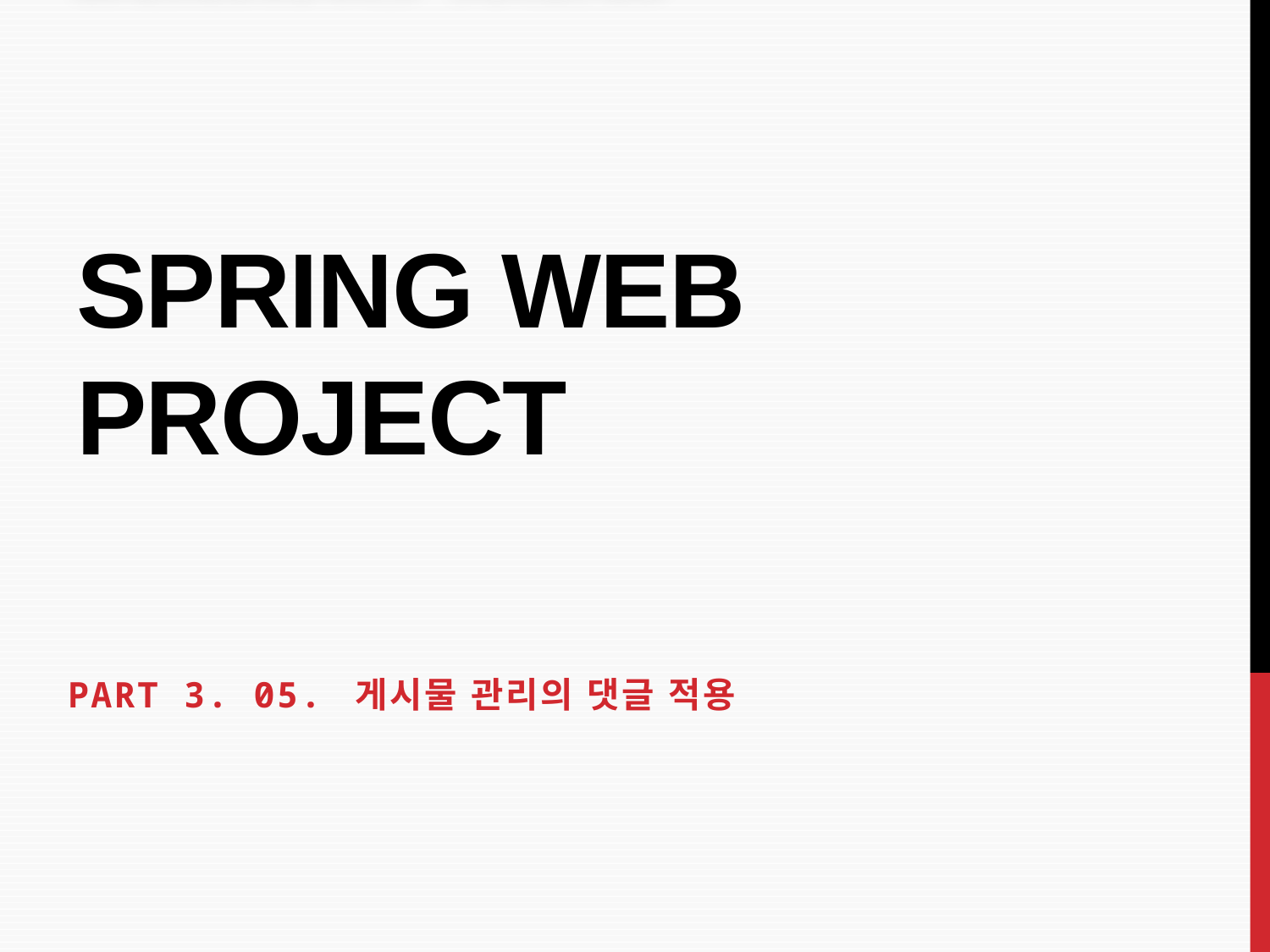

# Spring Web Project
PART 3. 05. 게시물 관리의 댓글 적용